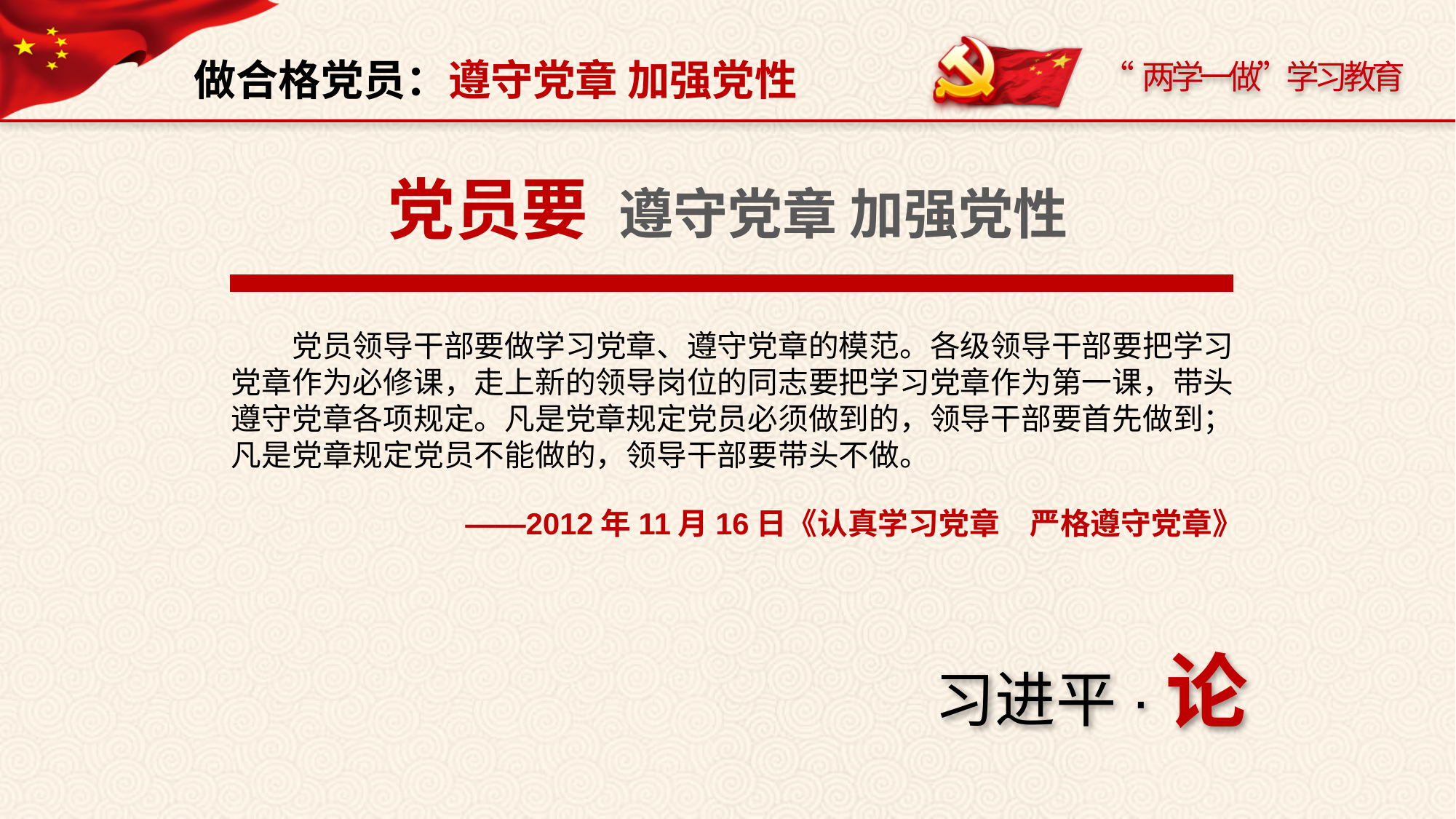

做合格党员：遵守党章 加强党性

党员要  遵守党章 加强党性

　　党员领导干部要做学习党章、遵守党章的模范。各级领导干部要把学习党章作为必修课，走上新的领导岗位的同志要把学习党章作为第一课，带头遵守党章各项规定。凡是党章规定党员必须做到的，领导干部要首先做到；凡是党章规定党员不能做的，领导干部要带头不做。
 ——2012年11月16日《认真学习党章　严格遵守党章》
习进平·论